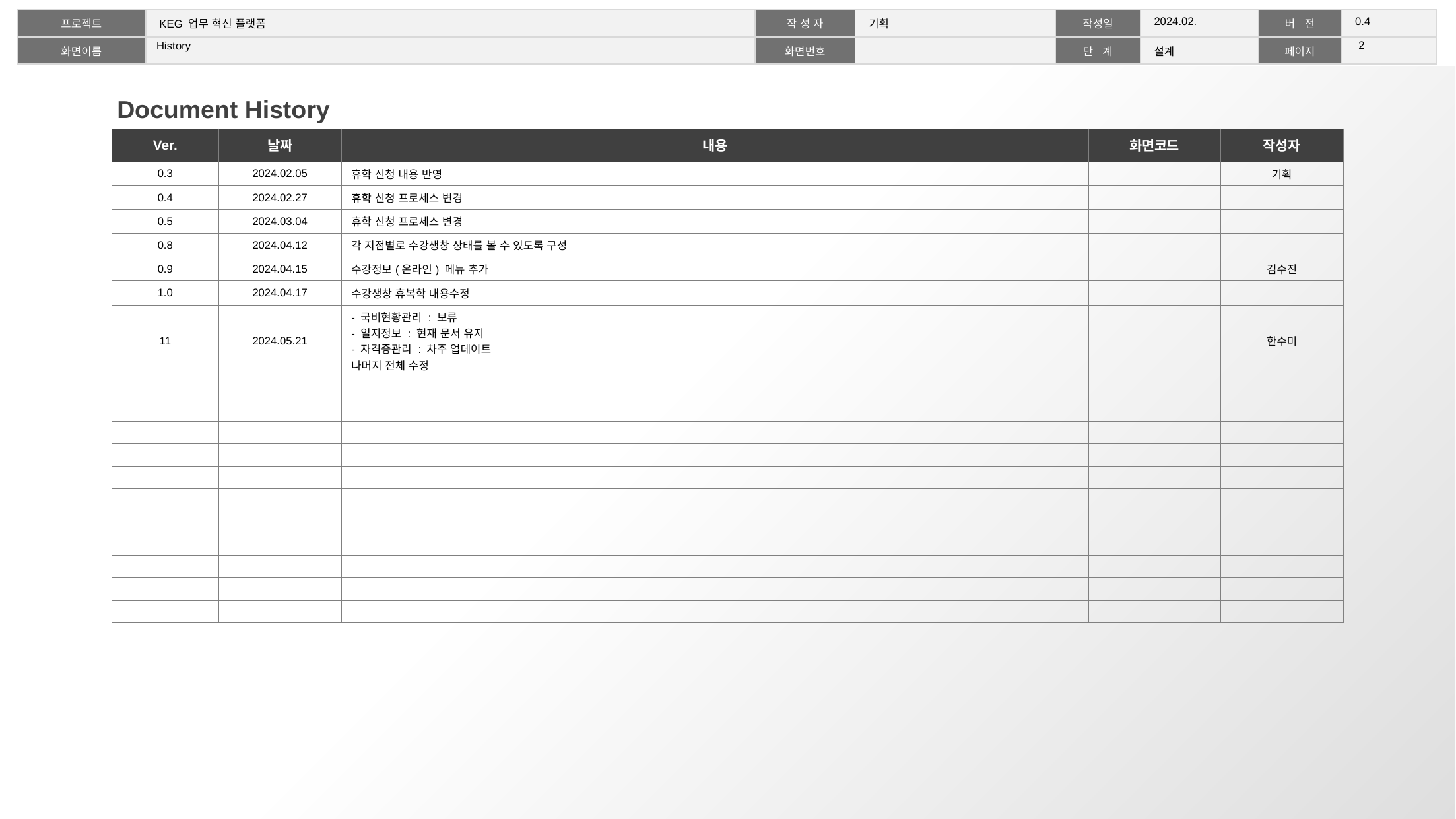

2

# History
 Document History
| Ver. | 날짜 | 내용 | 화면코드 | 작성자 |
| --- | --- | --- | --- | --- |
| 0.3 | 2024.02.05 | 휴학 신청 내용 반영 |  | 기획 |
| 0.4 | 2024.02.27 | 휴학 신청 프로세스 변경 |  |  |
| 0.5 | 2024.03.04 | 휴학 신청 프로세스 변경 |  |  |
| 0.8 | 2024.04.12 | 각 지점별로 수강생창 상태를 볼 수 있도록 구성 |  |  |
| 0.9 | 2024.04.15 | 수강정보(온라인) 메뉴 추가 |  | 김수진 |
| 1.0 | 2024.04.17 | 수강생창 휴복학 내용수정 |  |  |
| 11 | 2024.05.21 | - 국비현황관리 : 보류 - 일지정보 : 현재 문서 유지 - 자격증관리 : 차주 업데이트 나머지 전체 수정 |  | 한수미 |
|  |  |  |  |  |
|  |  |  |  |  |
|  |  |  |  |  |
|  |  |  |  |  |
|  |  |  |  |  |
|  |  |  |  |  |
|  |  |  |  |  |
|  |  |  |  |  |
|  |  |  |  |  |
|  |  |  |  |  |
|  |  |  |  |  |